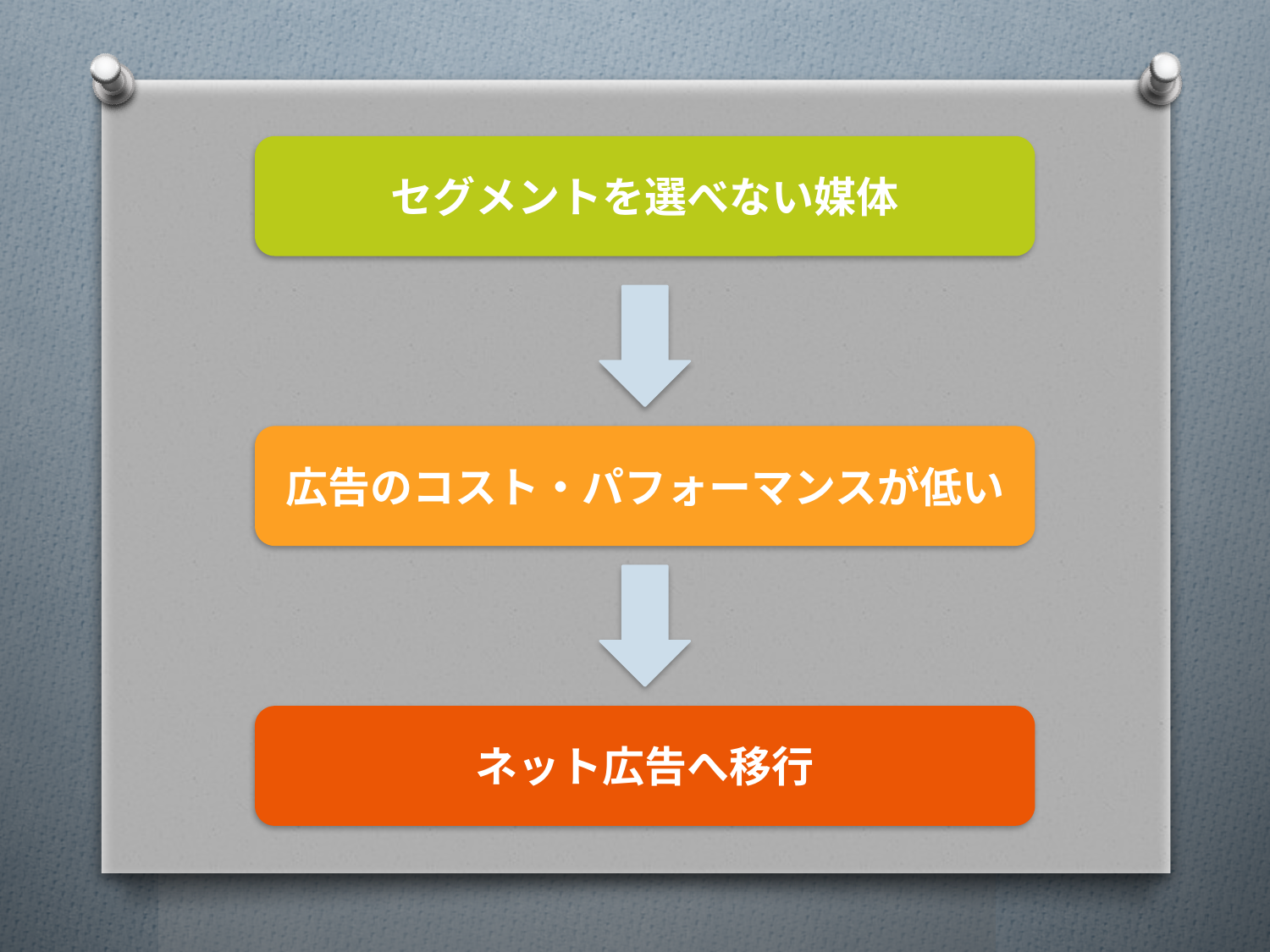

セグメントを選べない媒体

広告のコスト・パフォーマンスが低い

ネット広告へ移行